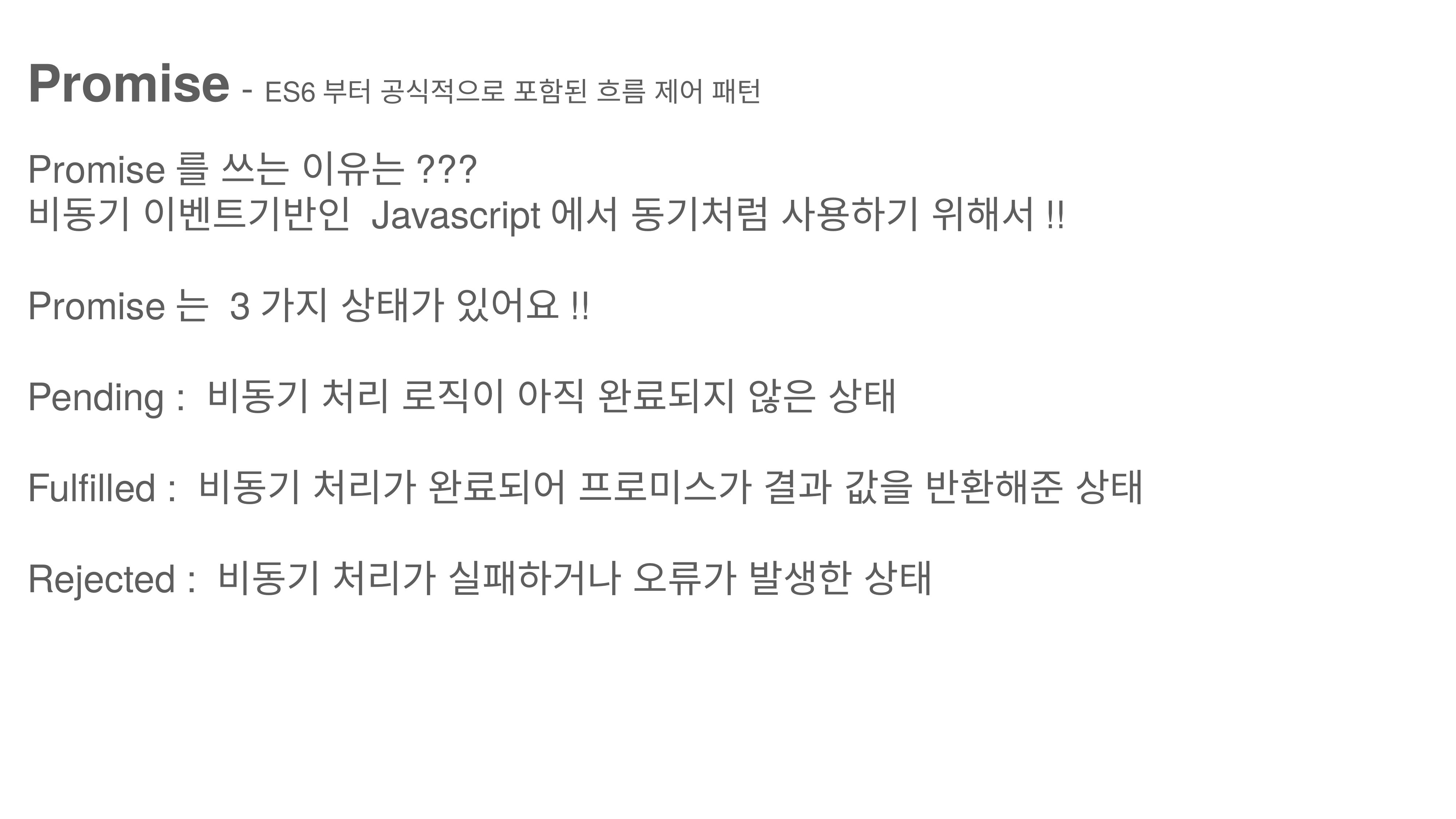

Promise - ES6부터 공식적으로 포함된 흐름 제어 패턴
Promise를 쓰는 이유는???
비동기 이벤트기반인 Javascript에서 동기처럼 사용하기 위해서!!

Promise는 3가지 상태가 있어요!!

Pending : 비동기 처리 로직이 아직 완료되지 않은 상태

Fulfilled : 비동기 처리가 완료되어 프로미스가 결과 값을 반환해준 상태

Rejected : 비동기 처리가 실패하거나 오류가 발생한 상태